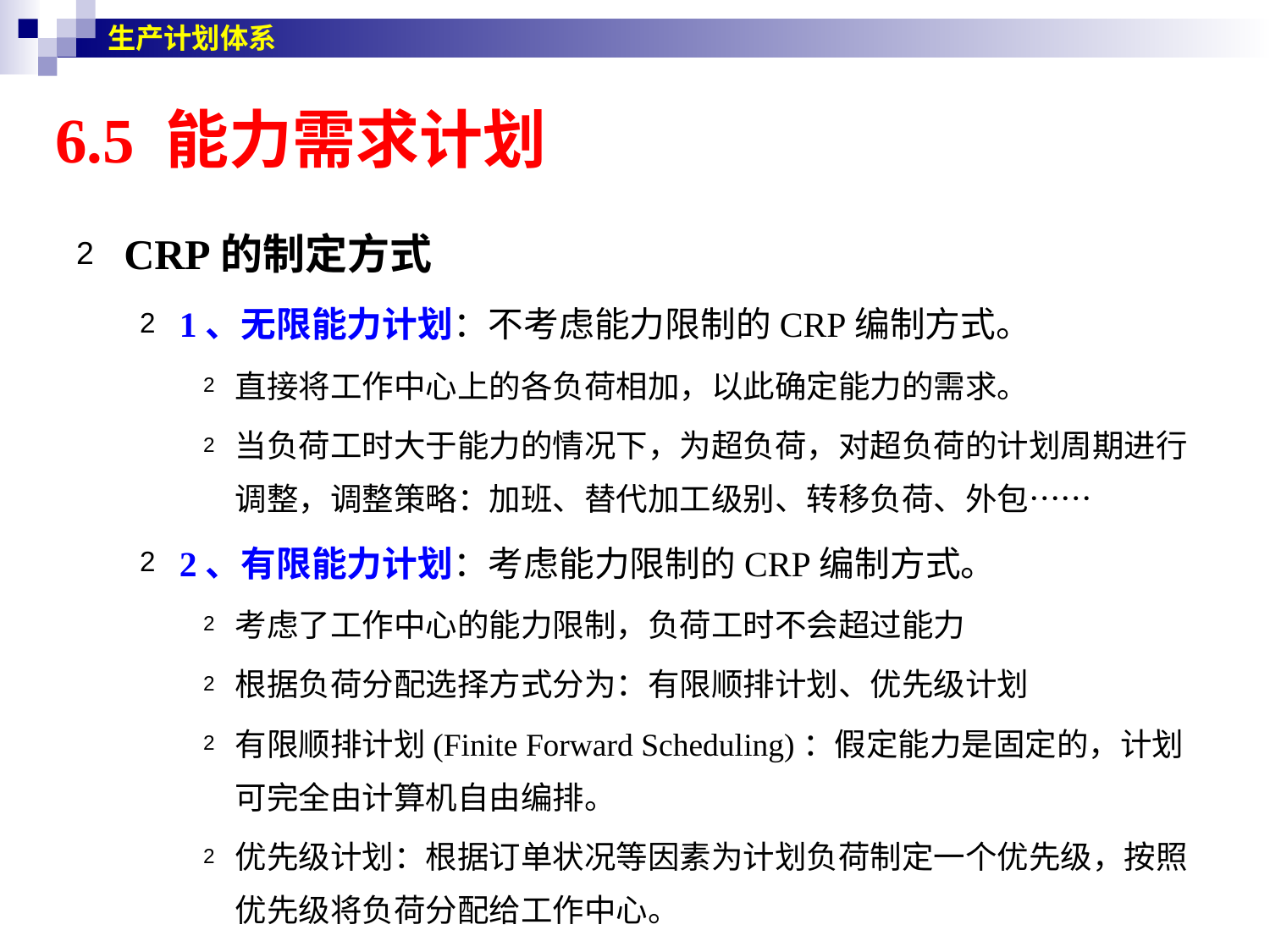

生产计划体系
# 6.5 能力需求计划
CRP的制定方式
1、无限能力计划：不考虑能力限制的CRP编制方式。
直接将工作中心上的各负荷相加，以此确定能力的需求。
当负荷工时大于能力的情况下，为超负荷，对超负荷的计划周期进行调整，调整策略：加班、替代加工级别、转移负荷、外包……
2、有限能力计划：考虑能力限制的CRP编制方式。
考虑了工作中心的能力限制，负荷工时不会超过能力
根据负荷分配选择方式分为：有限顺排计划、优先级计划
有限顺排计划(Finite Forward Scheduling)：假定能力是固定的，计划可完全由计算机自由编排。
优先级计划：根据订单状况等因素为计划负荷制定一个优先级，按照优先级将负荷分配给工作中心。